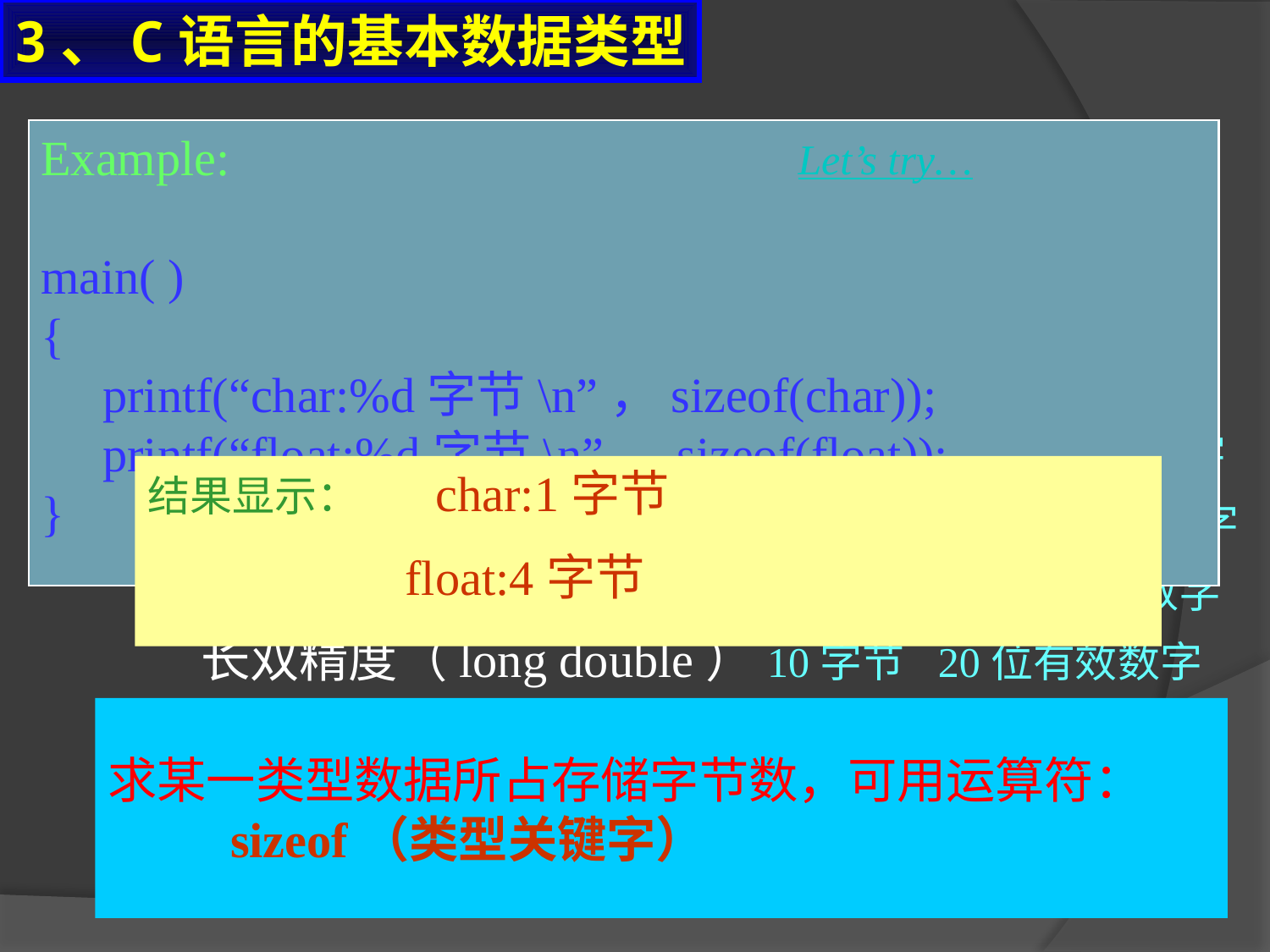

3、C语言的基本数据类型
Example:

main( )
{
     printf(“char:%d字节\n”，sizeof(char));
     printf(“float:%d字节\n”，sizeof(float));
}
Let’s try…
   字符型（char）         1字节
    整型—短整型（short  int ）  2字节
                基本型（int）             2字节(-32768～32767）
               长整型（long  int ）  4字节（±21亿)
    实型—单精度（float）               4字节  6～7位有效数字
                长单精度（long float） 8字节 15～16位有效数字
                双精度（double）         8字节 15～16位有效数字
                长双精度（long double）10字节  20位有效数字

  可知对不同数据类型占用的存储空间:
 char<short<=int<long <=float<double

结果显示：       char:1字节
                     float:4字节

求某一类型数据所占存储字节数，可用运算符：
          sizeof（类型关键字）